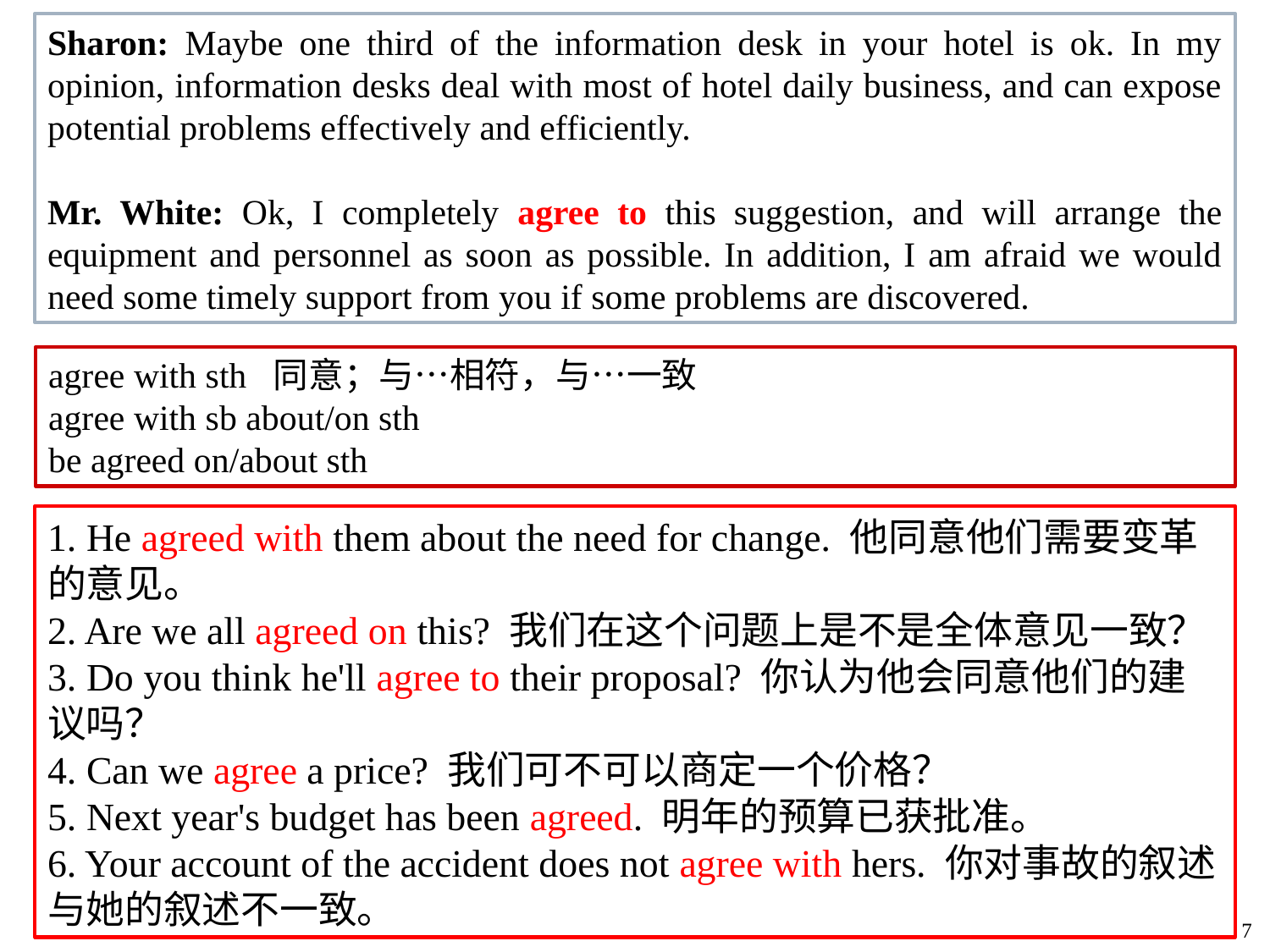

Sharon: Maybe one third of the information desk in your hotel is ok. In my opinion, information desks deal with most of hotel daily business, and can expose potential problems effectively and efficiently.

Mr. White: Ok, I completely agree to this suggestion, and will arrange the equipment and personnel as soon as possible. In addition, I am afraid we would need some timely support from you if some problems are discovered.
agree with sth  同意；与…相符，与…一致
agree with sb about/on sth
be agreed on/about sth
1. He agreed with them about the need for change. 他同意他们需要变革的意见。
2. Are we all agreed on this? 我们在这个问题上是不是全体意见一致？
3. Do you think he'll agree to their proposal? 你认为他会同意他们的建议吗？
4. Can we agree a price? 我们可不可以商定一个价格？
5. Next year's budget has been agreed. 明年的预算已获批准。
6. Your account of the accident does not agree with hers. 你对事故的叙述与她的叙述不一致。
7